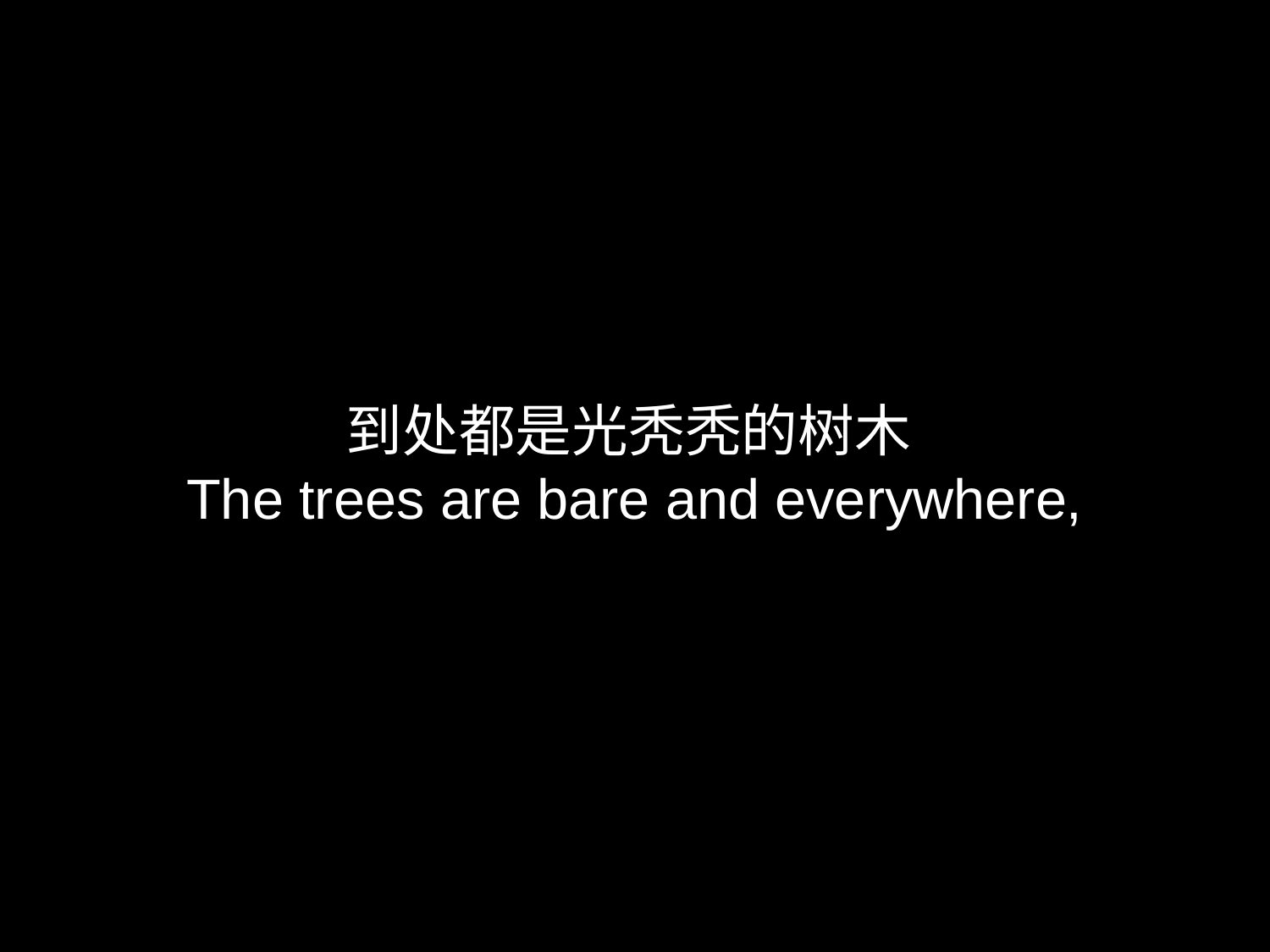

到处都是光秃秃的树木
The trees are bare and everywhere,